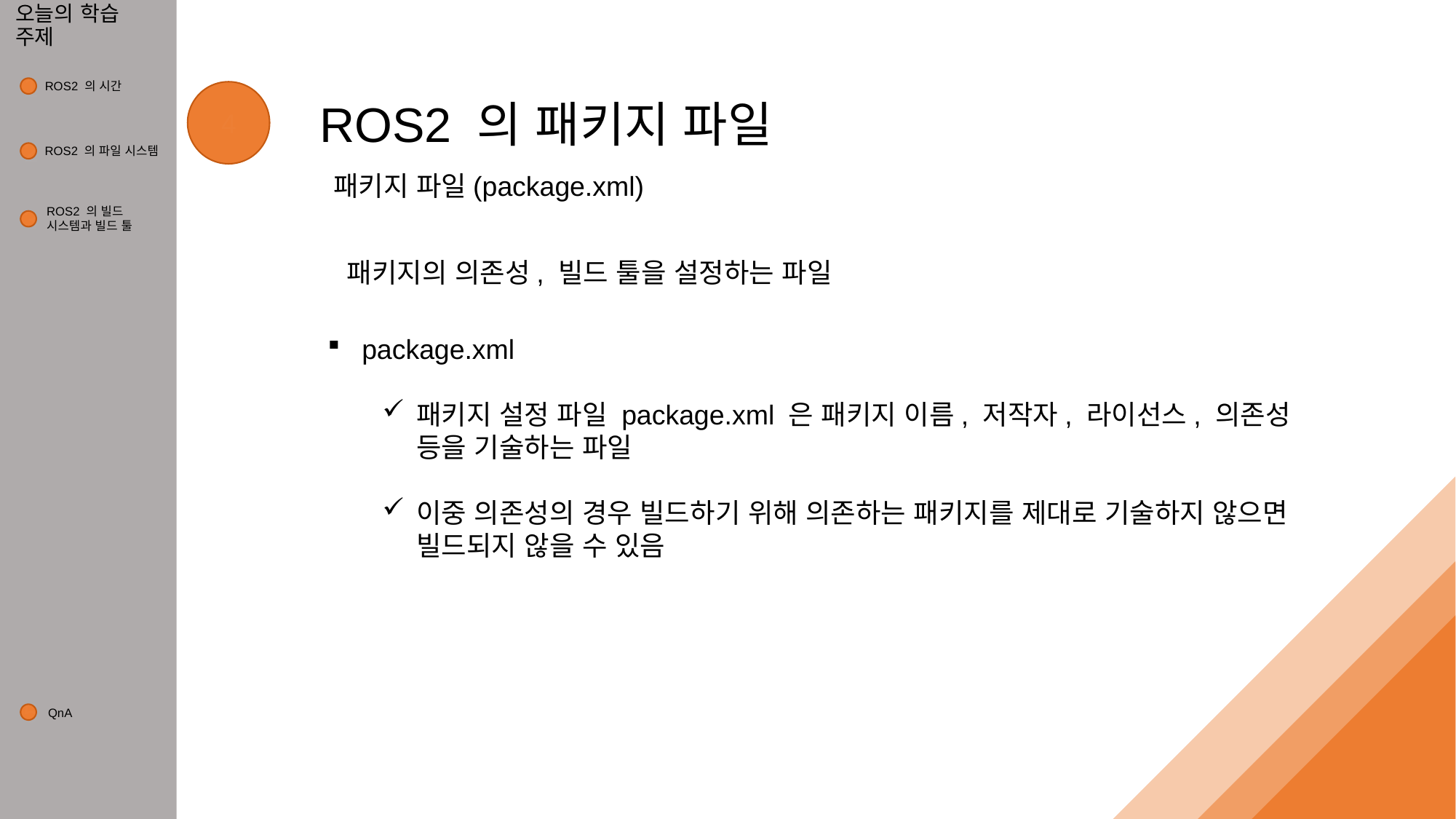

# 오늘의 학습 주제
ROS2 의 시간
1
4
ROS2 의 패키지 파일
ROS2 의 파일 시스템
2
패키지 파일(package.xml)
ROS2 의 빌드
시스템과 빌드 툴
3
패키지의 의존성, 빌드 툴을 설정하는 파일
package.xml

패키지 설정 파일 package.xml 은 패키지 이름, 저작자, 라이선스, 의존성 등을 기술하는 파일

이중 의존성의 경우 빌드하기 위해 의존하는 패키지를 제대로 기술하지 않으면 빌드되지 않을 수 있음

QnA
5